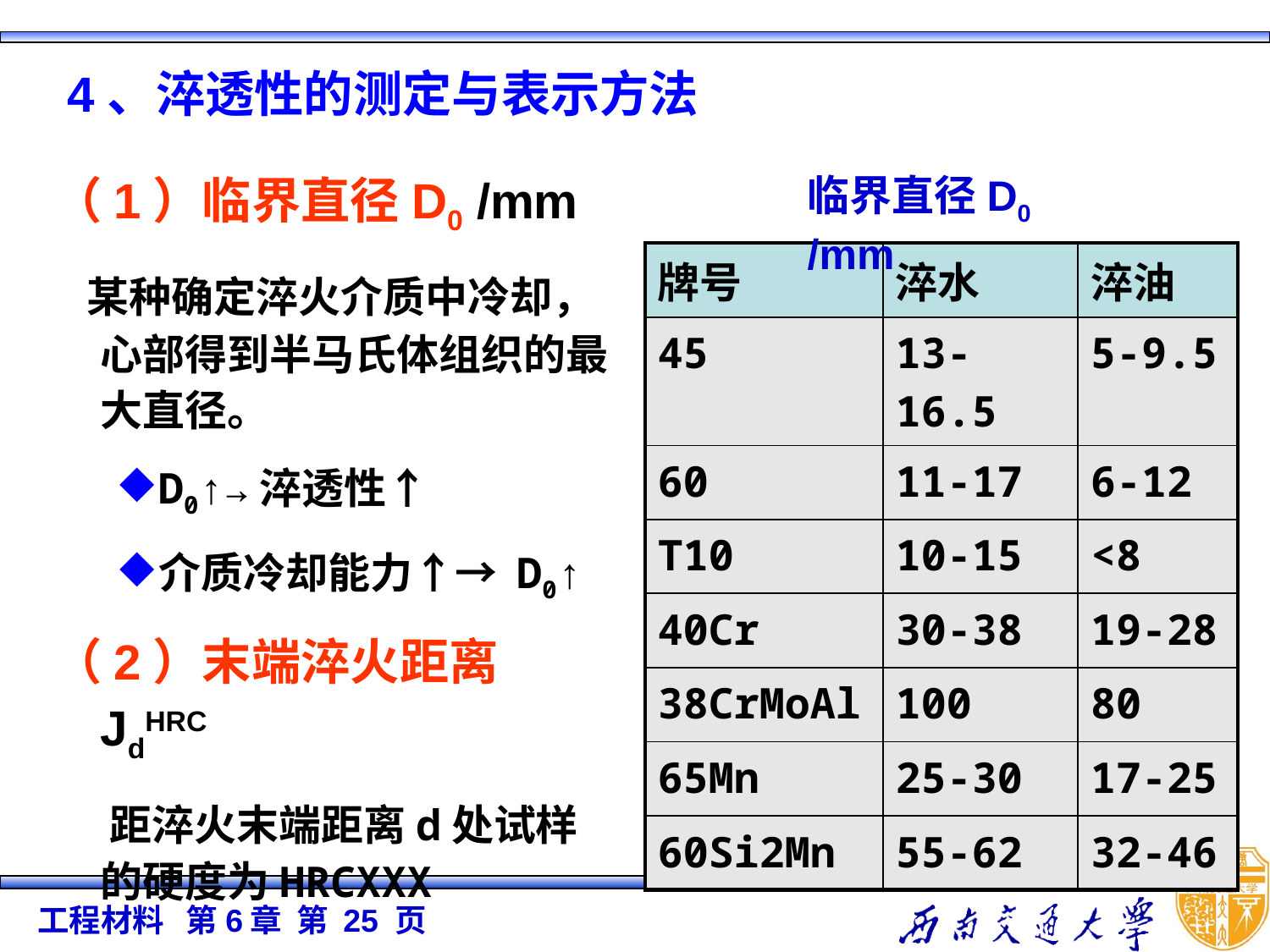

4、淬透性的测定与表示方法
（1）临界直径D0 /mm
  某种确定淬火介质中冷却，心部得到半马氏体组织的最大直径。
D0↑→淬透性↑
介质冷却能力↑→ D0↑
（2）末端淬火距离JdHRC
    距淬火末端距离d处试样的硬度为HRCXXX
临界直径D0 /mm
| 牌号 | 淬水 | 淬油 |
| --- | --- | --- |
| 45 | 13-16.5 | 5-9.5 |
| 60 | 11-17 | 6-12 |
| T10 | 10-15 | <8 |
| 40Cr | 30-38 | 19-28 |
| 38CrMoAl | 100 | 80 |
| 65Mn | 25-30 | 17-25 |
| 60Si2Mn | 55-62 | 32-46 |